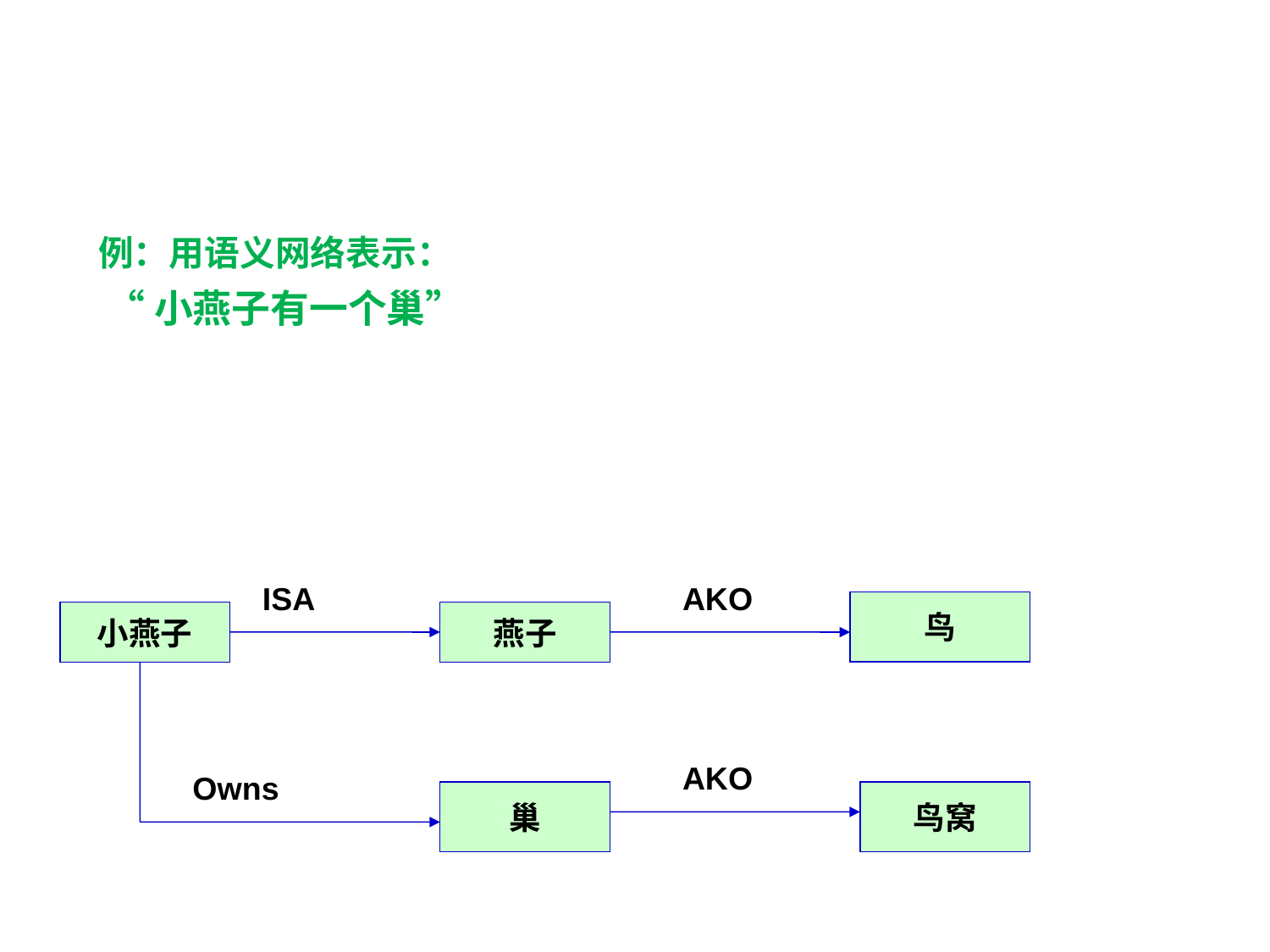

#

例：用语义网络表示：
“小燕子有一个巢”

ISA
AKO
鸟
小燕子
燕子

AKO
Owns

巢
鸟窝